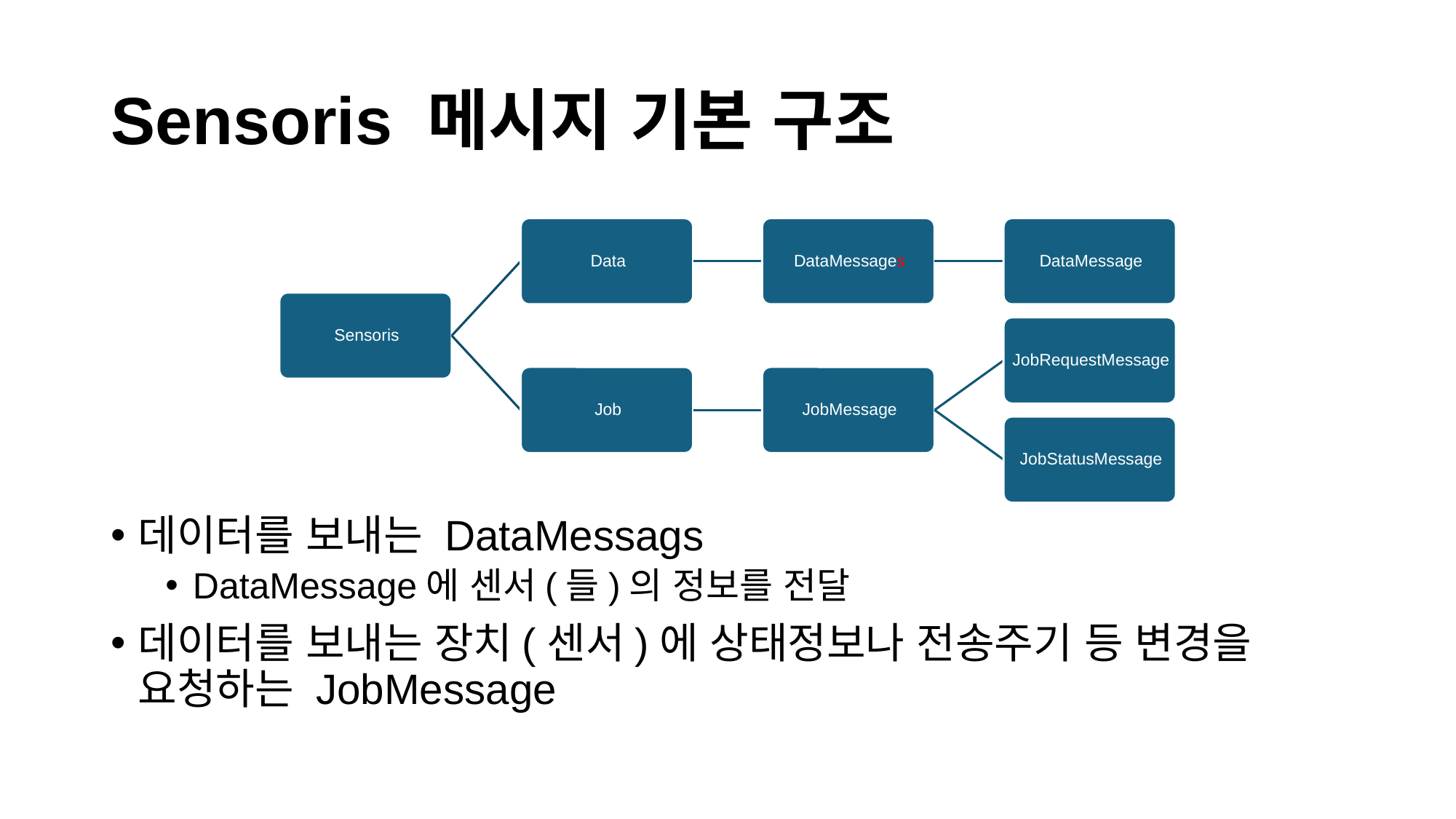

# Sensoris 메시지 기본 구조
Sensoris

Data

DataMessages

DataMessage

Job

JobMessage

JobRequestMessage

JobStatusMessage
데이터를 보내는 DataMessags
DataMessage에 센서(들)의 정보를 전달
데이터를 보내는 장치(센서)에 상태정보나 전송주기 등 변경을 요청하는 JobMessage